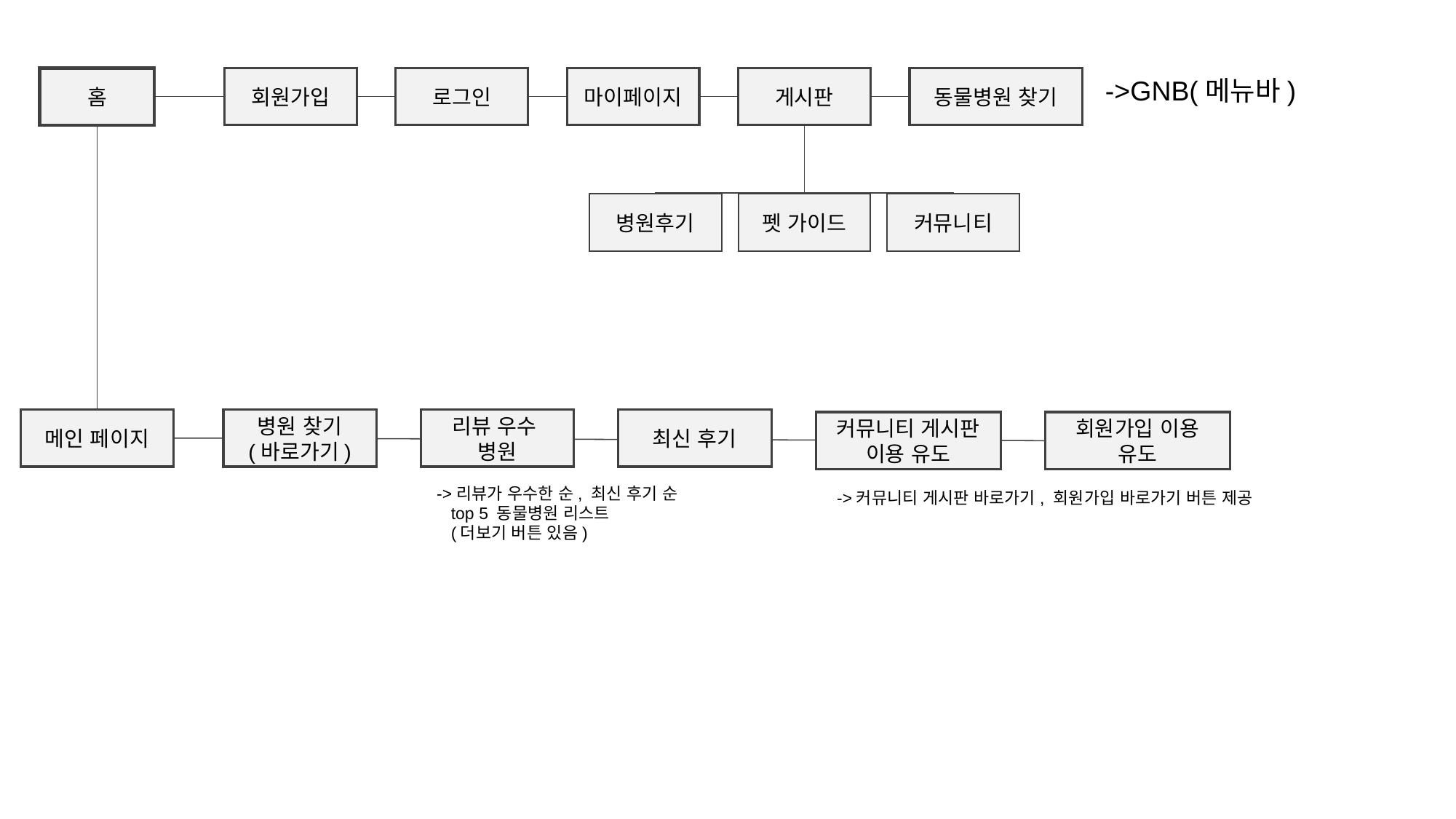

홈
로그인
마이페이지
게시판
동물병원 찾기
회원가입
->GNB(메뉴바)
병원후기
펫 가이드
커뮤니티
메인 페이지
병원 찾기
(바로가기)
리뷰 우수
병원
최신 후기
커뮤니티 게시판 이용 유도
회원가입 이용 유도
->리뷰가 우수한 순, 최신 후기 순
   top 5 동물병원 리스트
   (더보기 버튼 있음)
->커뮤니티 게시판 바로가기, 회원가입 바로가기 버튼 제공